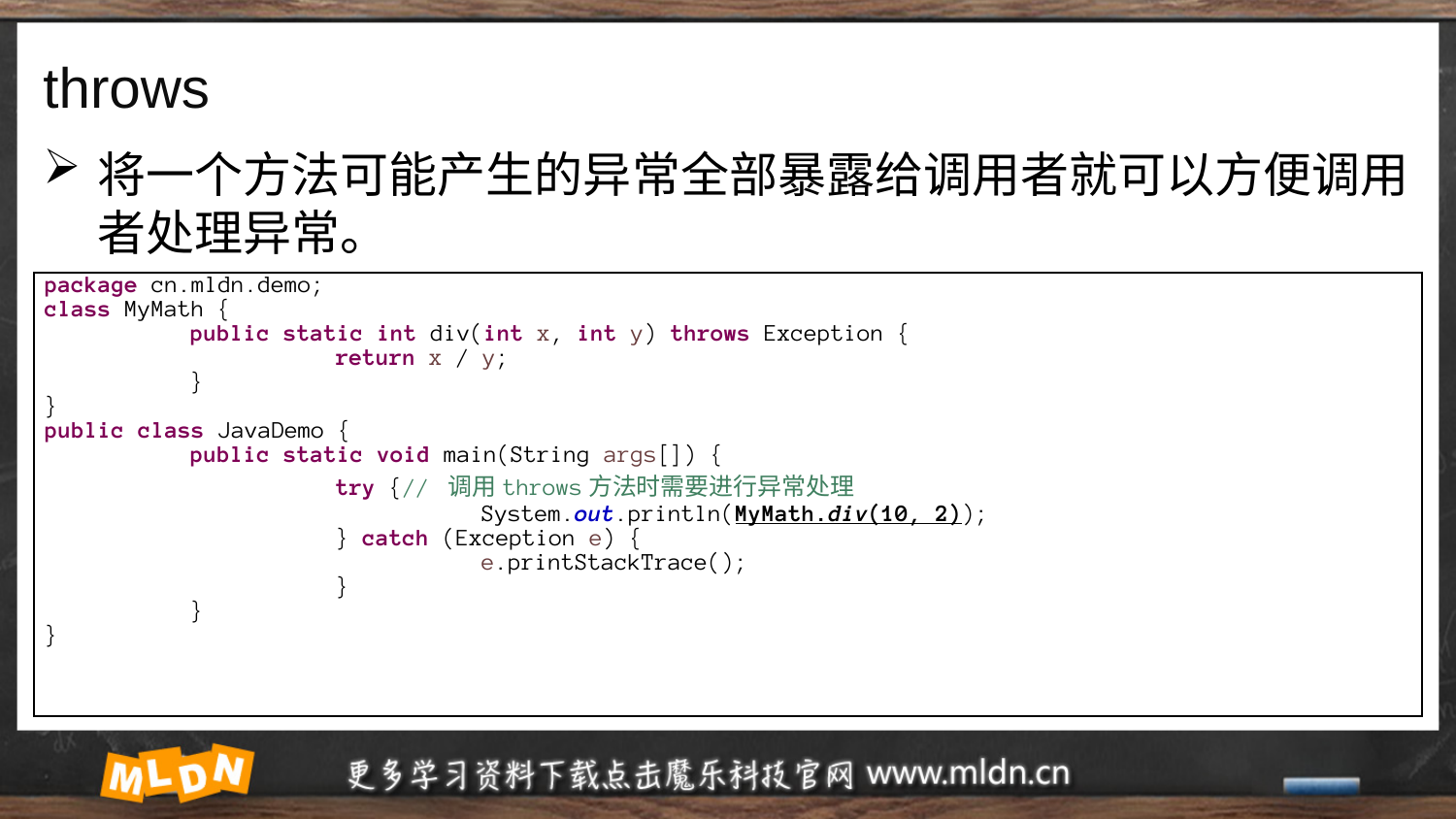

# throws
将一个方法可能产生的异常全部暴露给调用者就可以方便调用者处理异常。
| package cn.mldn.demo; class MyMath { public static int div(int x, int y) throws Exception { return x / y; } } public class JavaDemo { public static void main(String args[]) { try {// 调用throws方法时需要进行异常处理 System.out.println(MyMath.div(10, 2)); } catch (Exception e) { e.printStackTrace(); } } } |
| --- |